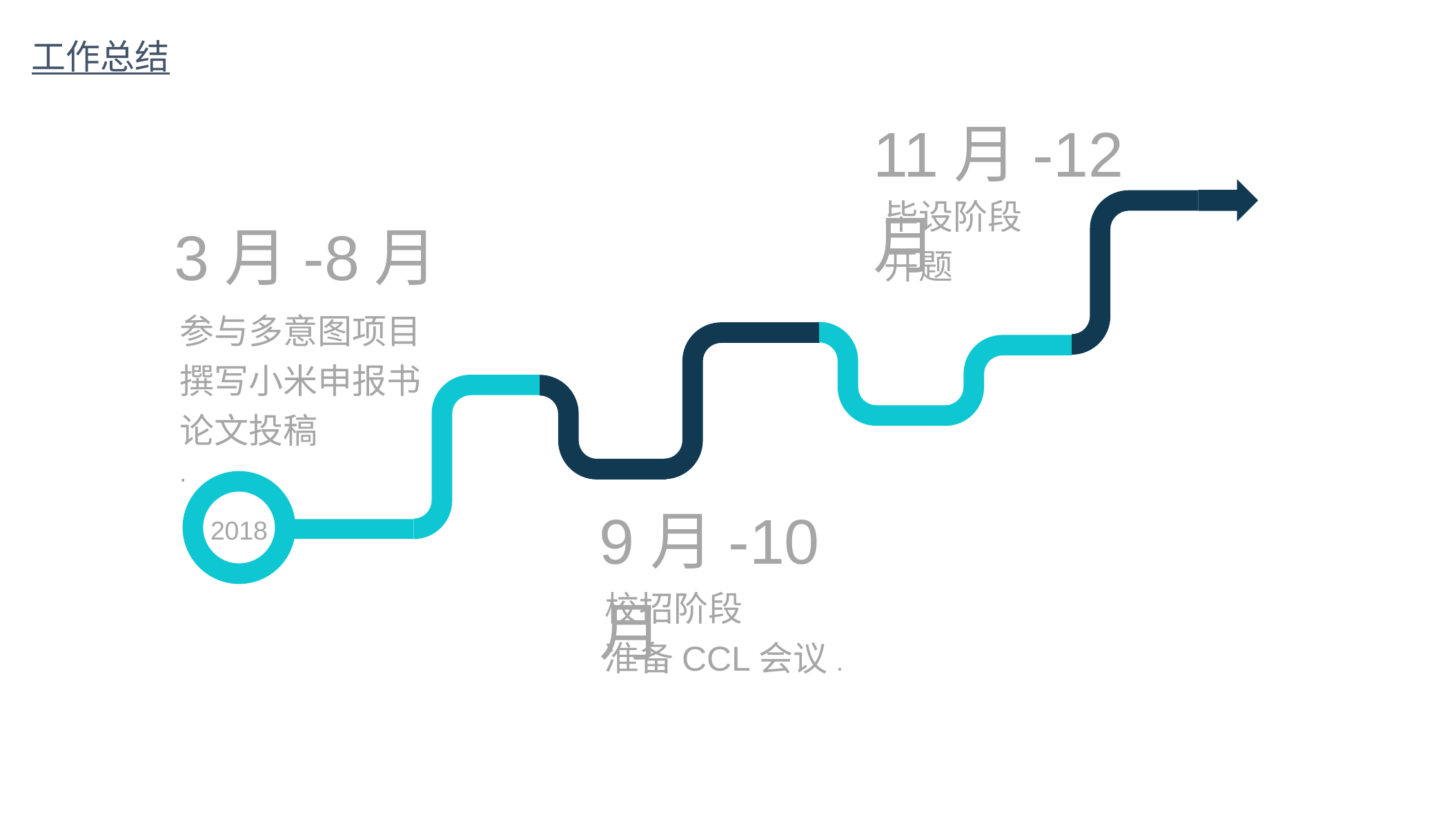

工作总结
11月-12月
毕设阶段
开题

3月-8月
参与多意图项目
撰写小米申报书
论文投稿
.

9月-10月
校招阶段
准备CCL会议.
2018